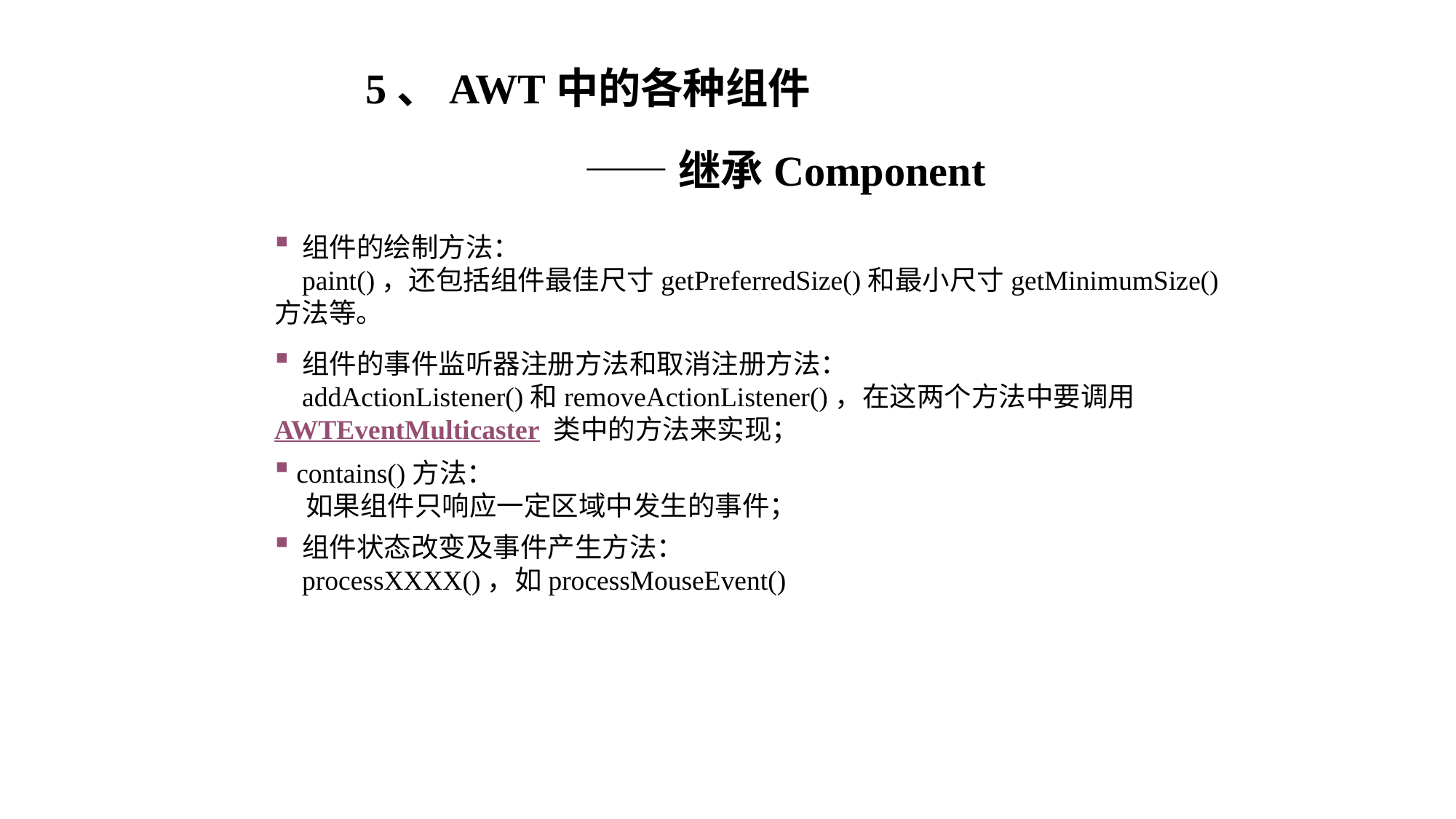

5、AWT中的各种组件
		——继承Component
 组件的绘制方法：
    paint()，还包括组件最佳尺寸getPreferredSize()和最小尺寸getMinimumSize()方法等。

 组件的事件监听器注册方法和取消注册方法：
    addActionListener()和removeActionListener()，在这两个方法中要调用AWTEventMulticaster 类中的方法来实现；

 contains()方法：
    如果组件只响应一定区域中发生的事件；

 组件状态改变及事件产生方法：
    processXXXX()，如processMouseEvent()